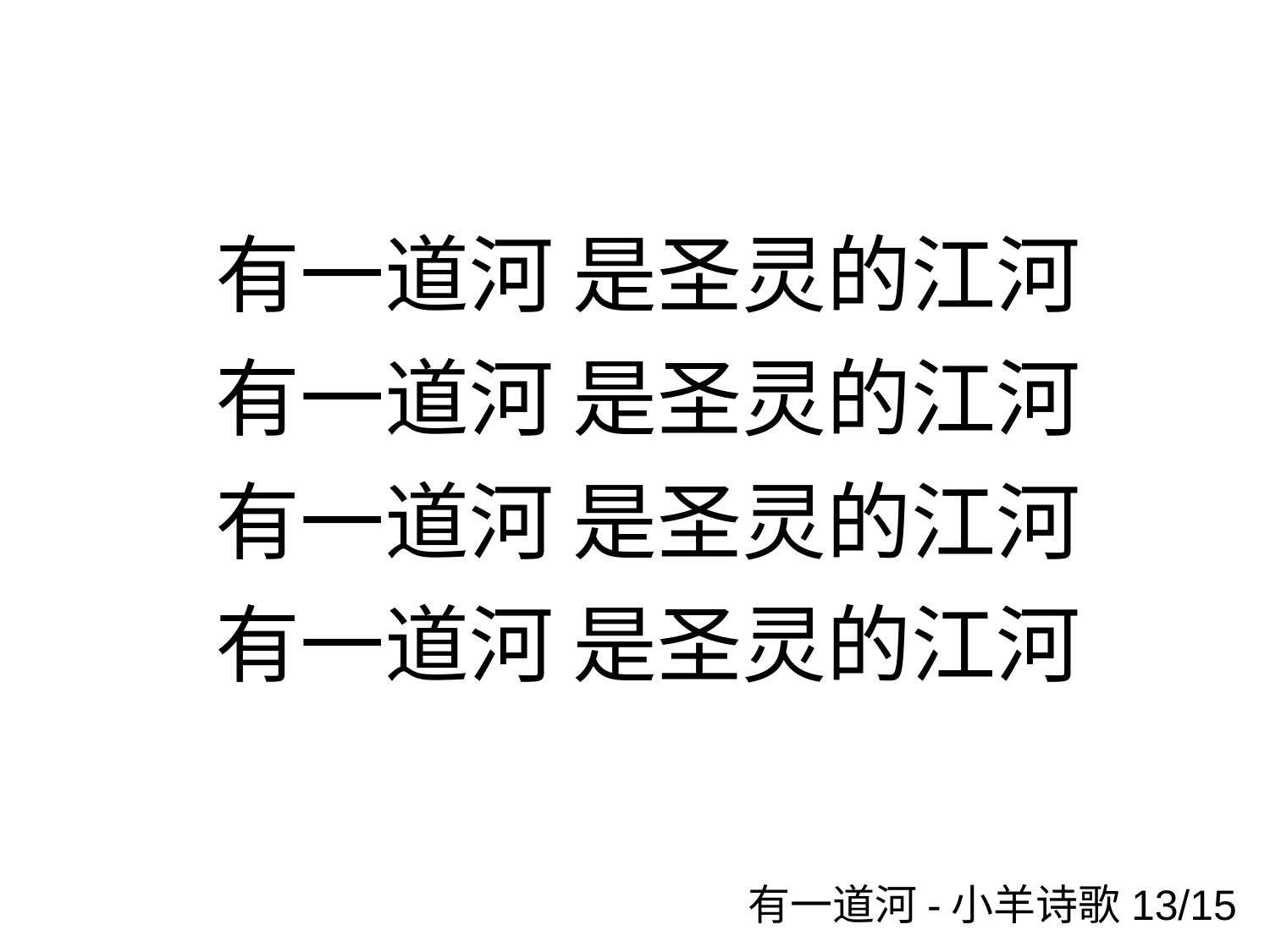

有一道河 是圣灵的江河
有一道河 是圣灵的江河
有一道河 是圣灵的江河
有一道河 是圣灵的江河
有一道河-小羊诗歌13/15